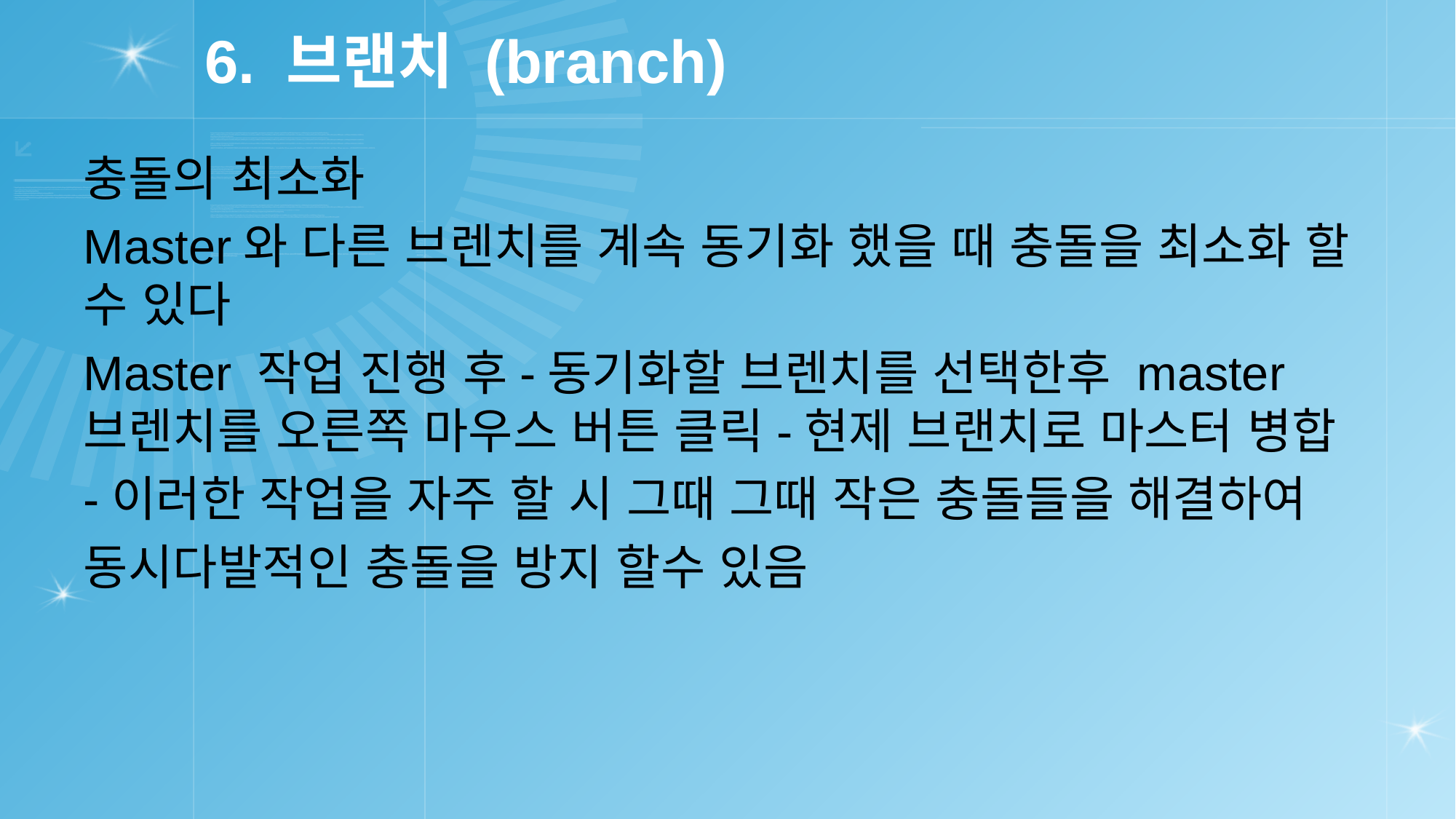

# 6. 브랜치 (branch)
충돌의 최소화
Master와 다른 브렌치를 계속 동기화 했을 때 충돌을 최소화 할 수 있다
Master 작업 진행 후-동기화할 브렌치를 선택한후 master브렌치를 오른쪽 마우스 버튼 클릭-현제 브랜치로 마스터 병합
-이러한 작업을 자주 할 시 그때 그때 작은 충돌들을 해결하여
동시다발적인 충돌을 방지 할수 있음